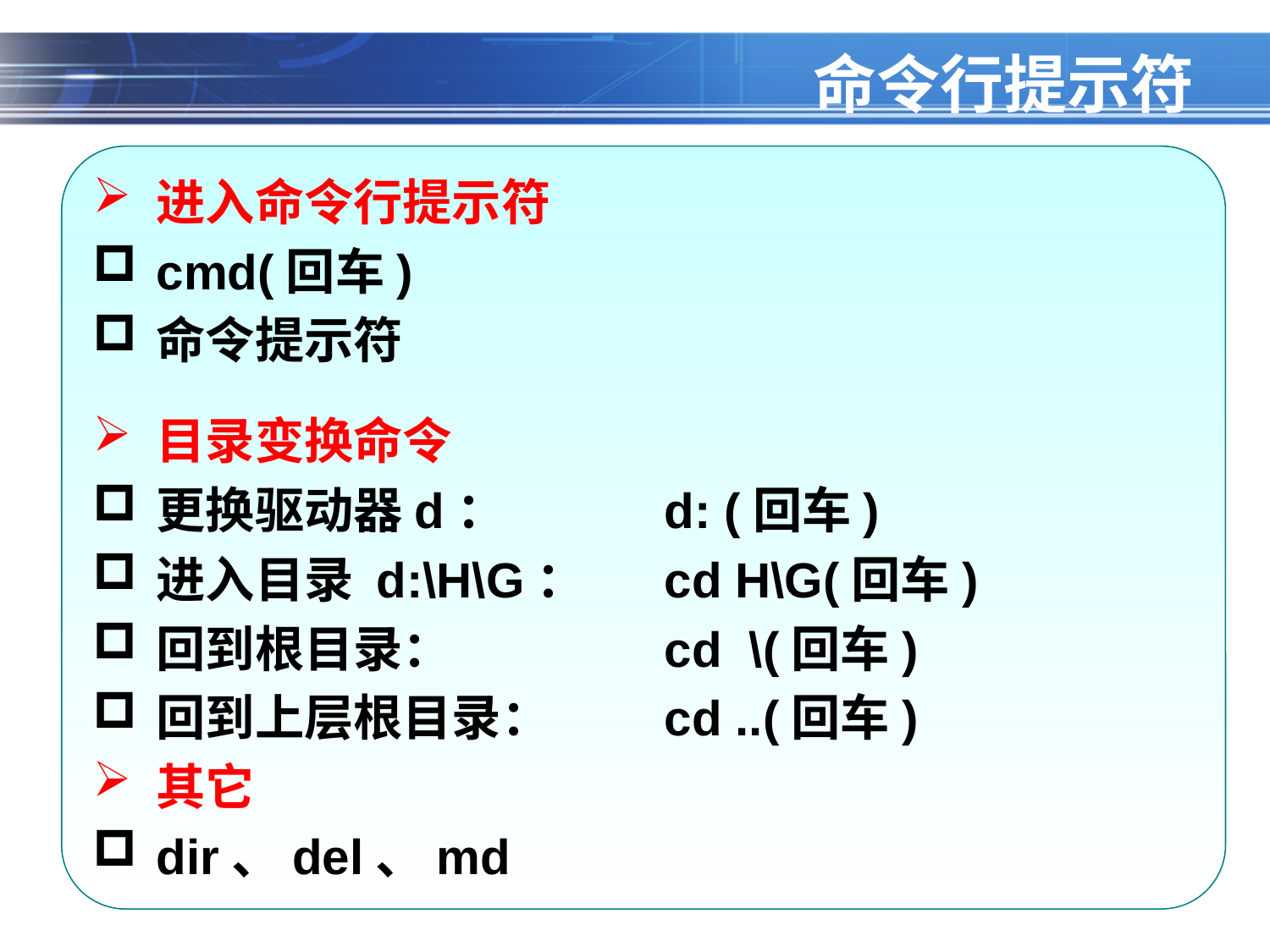

# 命令行提示符
进入命令行提示符
cmd(回车)
命令提示符
目录变换命令
更换驱动器d：      	d: (回车)
进入目录 d:\H\G：	cd H\G(回车)
回到根目录：        	cd  \(回车)
回到上层根目录：	cd ..(回车)
其它
dir、del、md